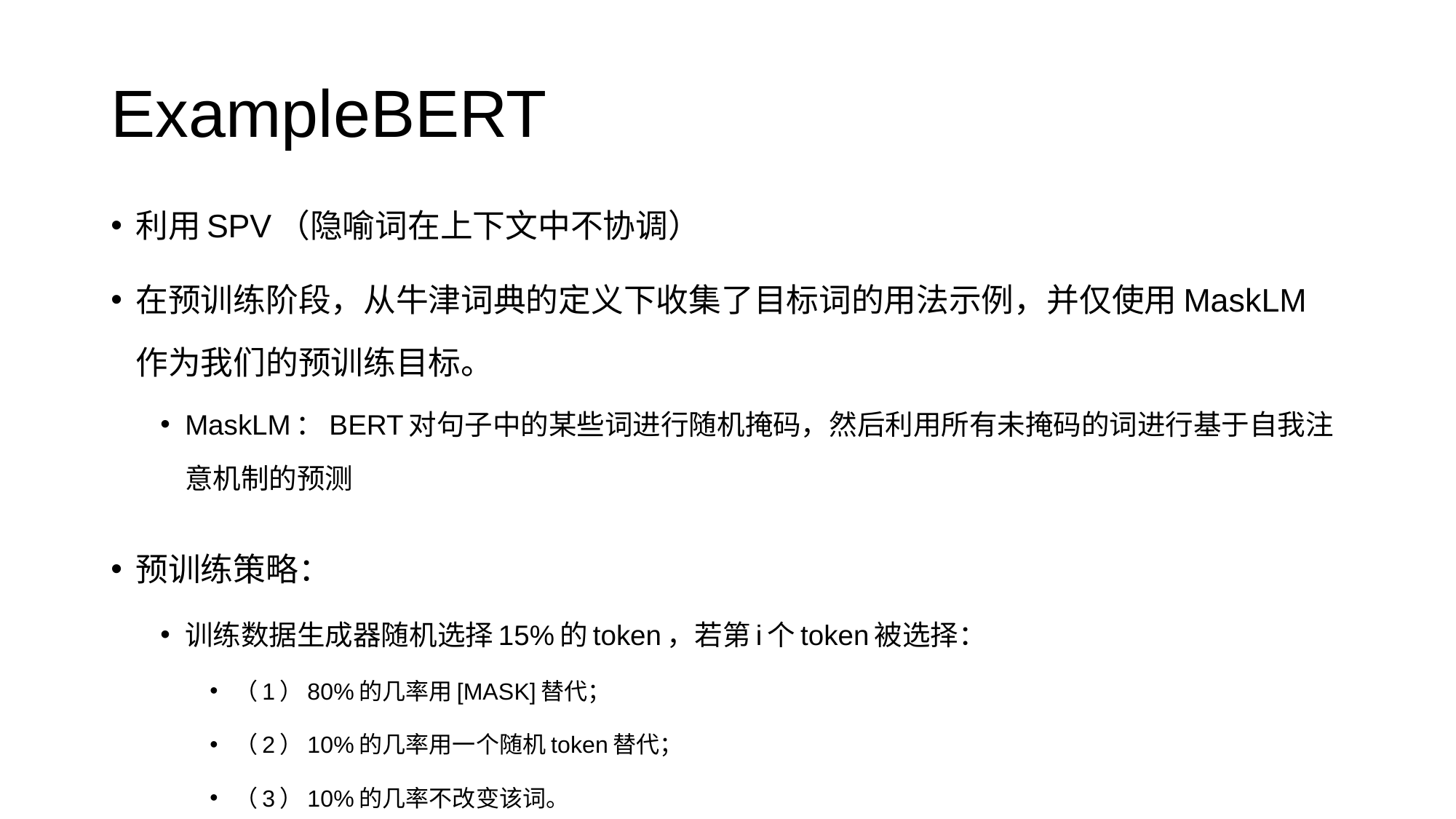

# ExampleBERT
利用SPV（隐喻词在上下文中不协调）
在预训练阶段，从牛津词典的定义下收集了目标词的用法示例，并仅使用MaskLM作为我们的预训练目标。
MaskLM：BERT对句子中的某些词进行随机掩码，然后利用所有未掩码的词进行基于自我注意机制的预测

预训练策略：
训练数据生成器随机选择15%的token，若第i个token被选择：
（1）80%的几率用[MASK]替代；
（2）10%的几率用一个随机token替代；
（3）10%的几率不改变该词。